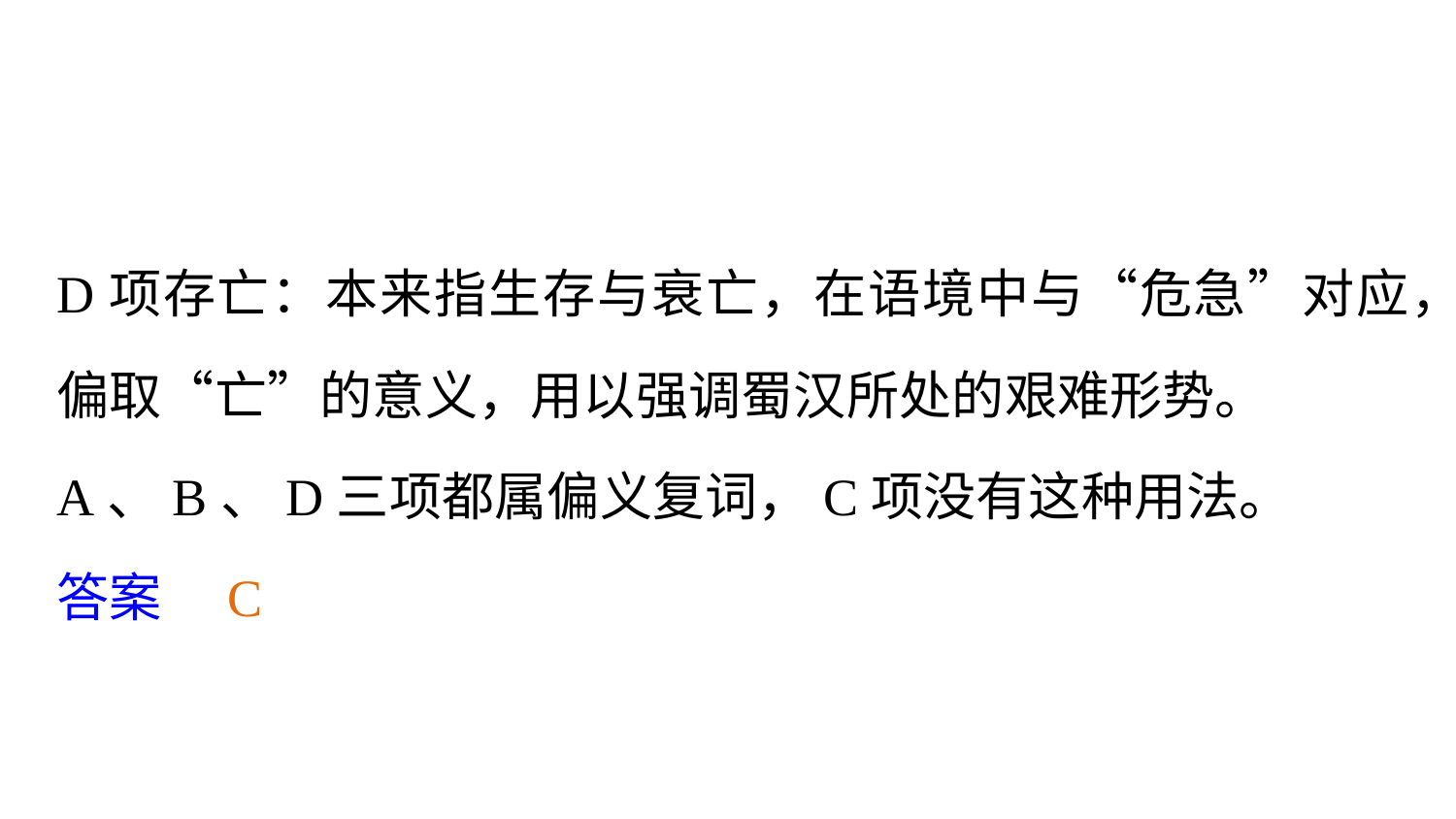

D项存亡：本来指生存与衰亡，在语境中与“危急”对应，偏取“亡”的意义，用以强调蜀汉所处的艰难形势。
A、B、D三项都属偏义复词，C项没有这种用法。
答案　C